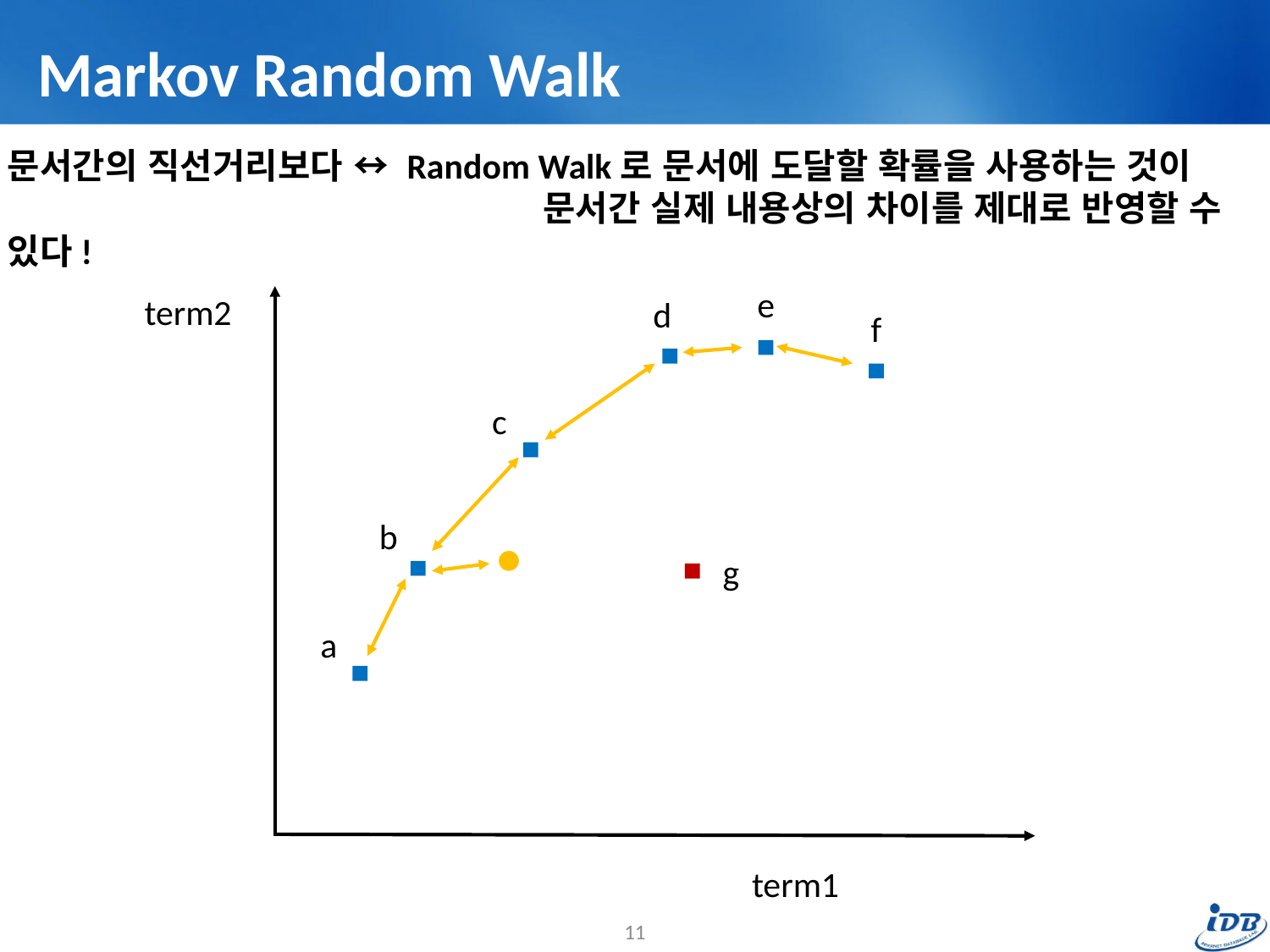

# Markov Random Walk
문서간의 직선거리보다 ↔ Random Walk로 문서에 도달할 확률을 사용하는 것이
                                                     문서간 실제 내용상의 차이를 제대로 반영할 수 있다!
e
term2
d
f

c

b
g

a

term1
11